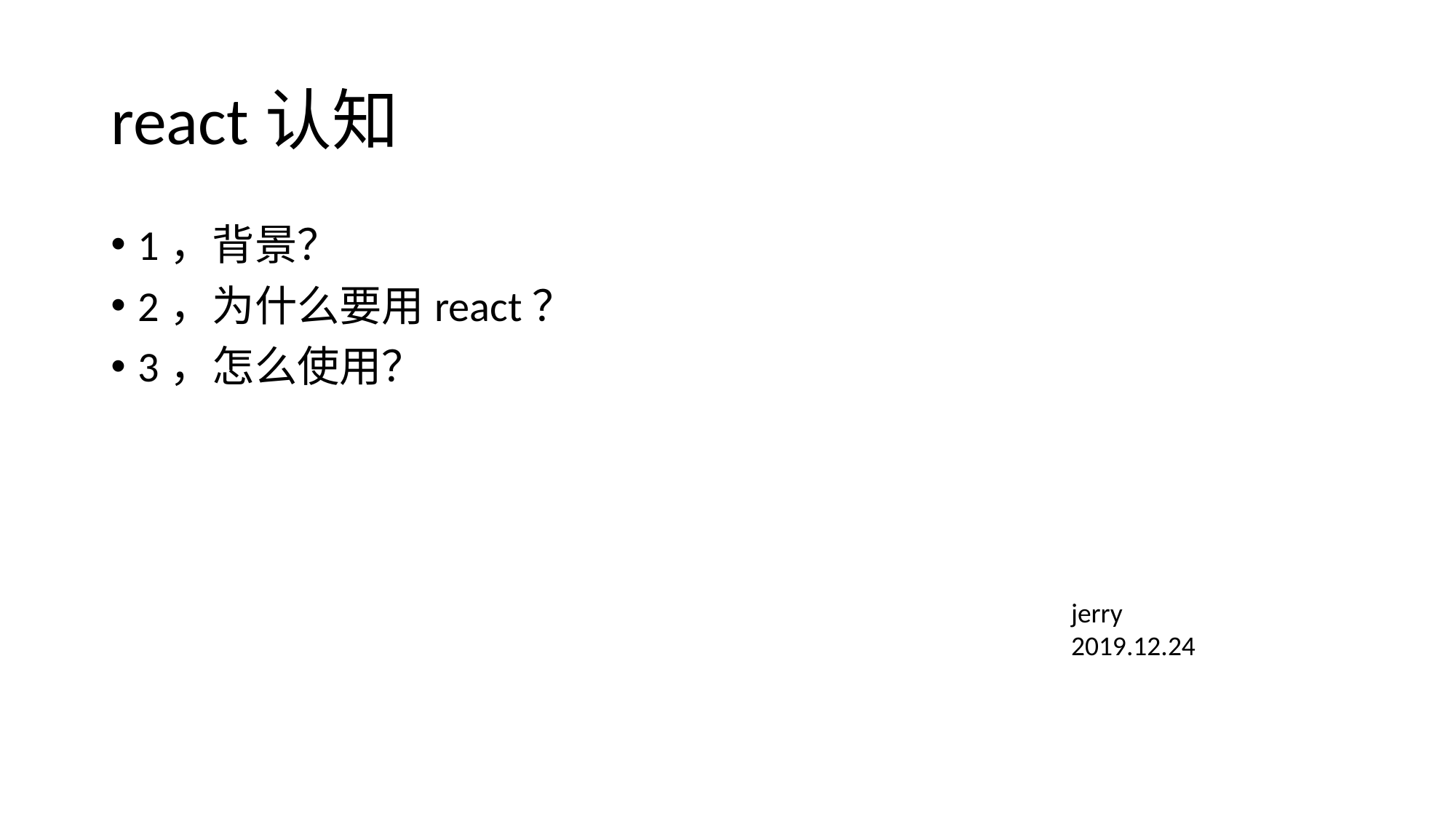

# react认知
1，背景？
2，为什么要用react？
3，怎么使用？
jerry
2019.12.24